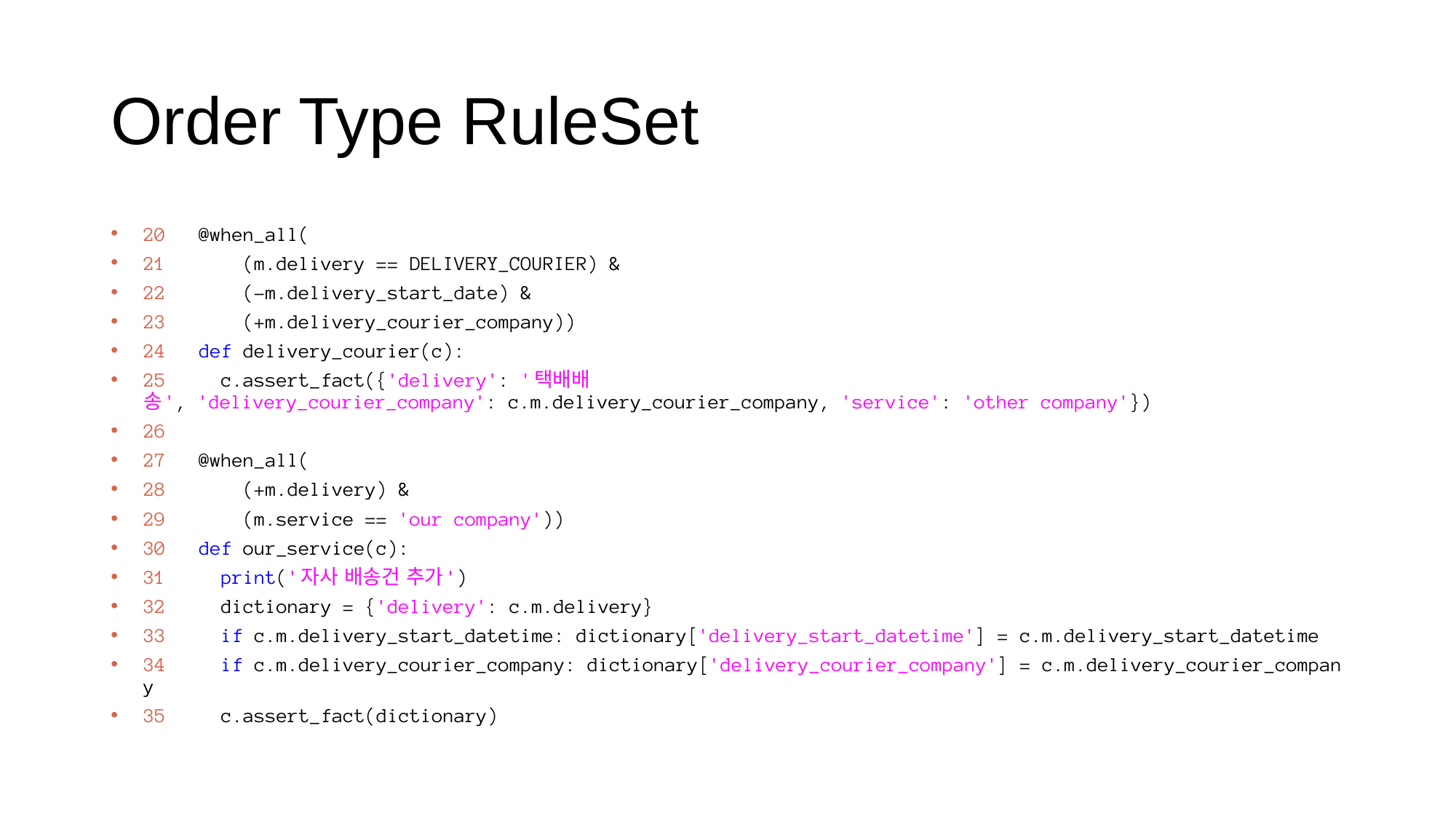

# Order Type RuleSet
20   @when_all(
21       (m.delivery == DELIVERY_COURIER) &
22       (-m.delivery_start_date) &
23       (+m.delivery_courier_company))
24   def delivery_courier(c):
25     c.assert_fact({'delivery': '택배배송', 'delivery_courier_company': c.m.delivery_courier_company, 'service': 'other company'})
26
27   @when_all(
28       (+m.delivery) &
29       (m.service == 'our company'))
30   def our_service(c):
31     print('자사 배송건 추가')
32     dictionary = {'delivery': c.m.delivery}
33     if c.m.delivery_start_datetime: dictionary['delivery_start_datetime'] = c.m.delivery_start_datetime
34     if c.m.delivery_courier_company: dictionary['delivery_courier_company'] = c.m.delivery_courier_company
35     c.assert_fact(dictionary)